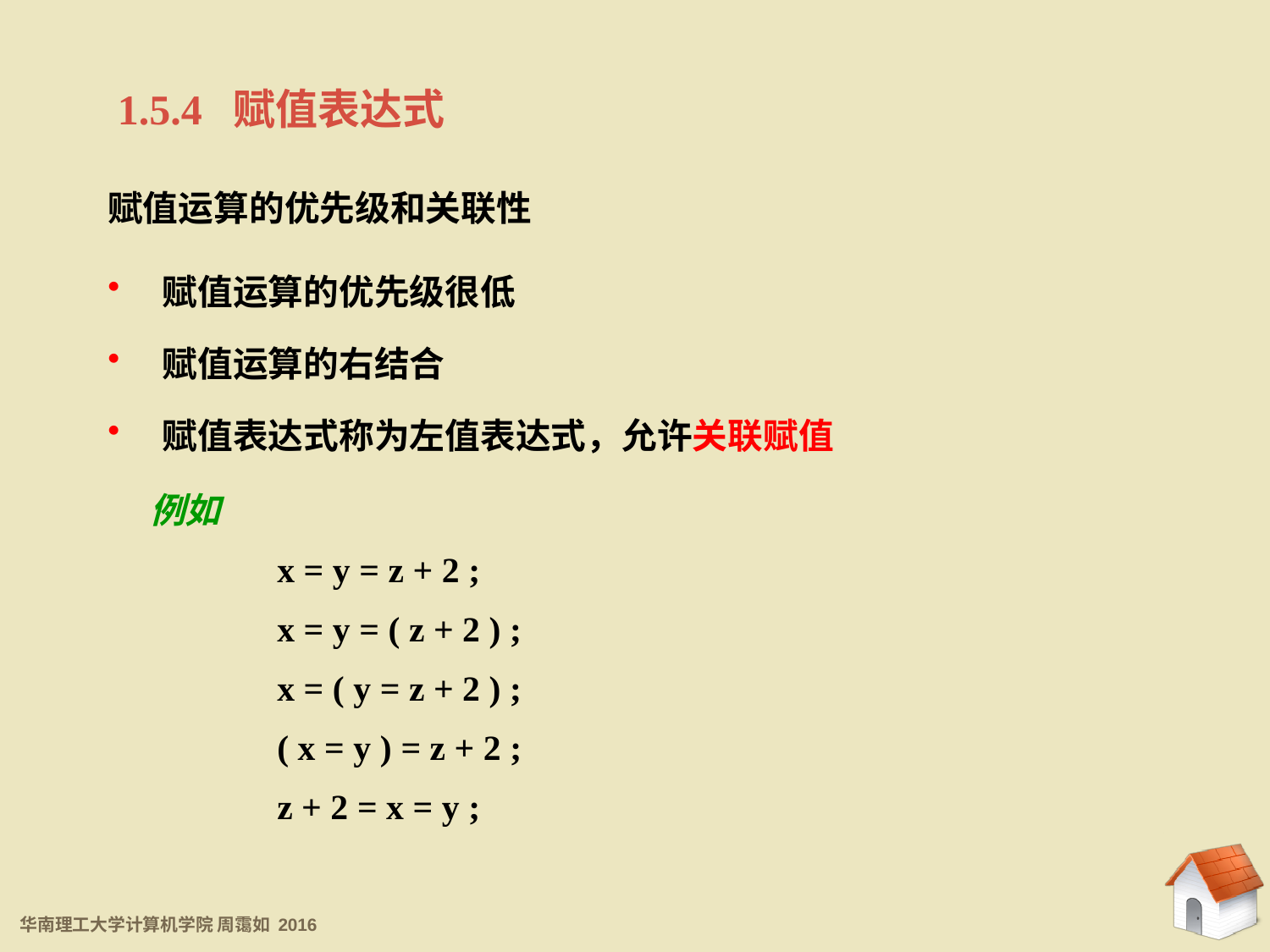

1.5.4  赋值表达式
赋值运算的优先级和关联性
  赋值运算的优先级很低
  赋值运算的右结合
  赋值表达式称为左值表达式，允许关联赋值
例如
	x = y = z + 2 ;
	x = y = ( z + 2 ) ;
	x = ( y = z + 2 ) ;
	( x = y ) = z + 2 ;
	z + 2 = x = y ;